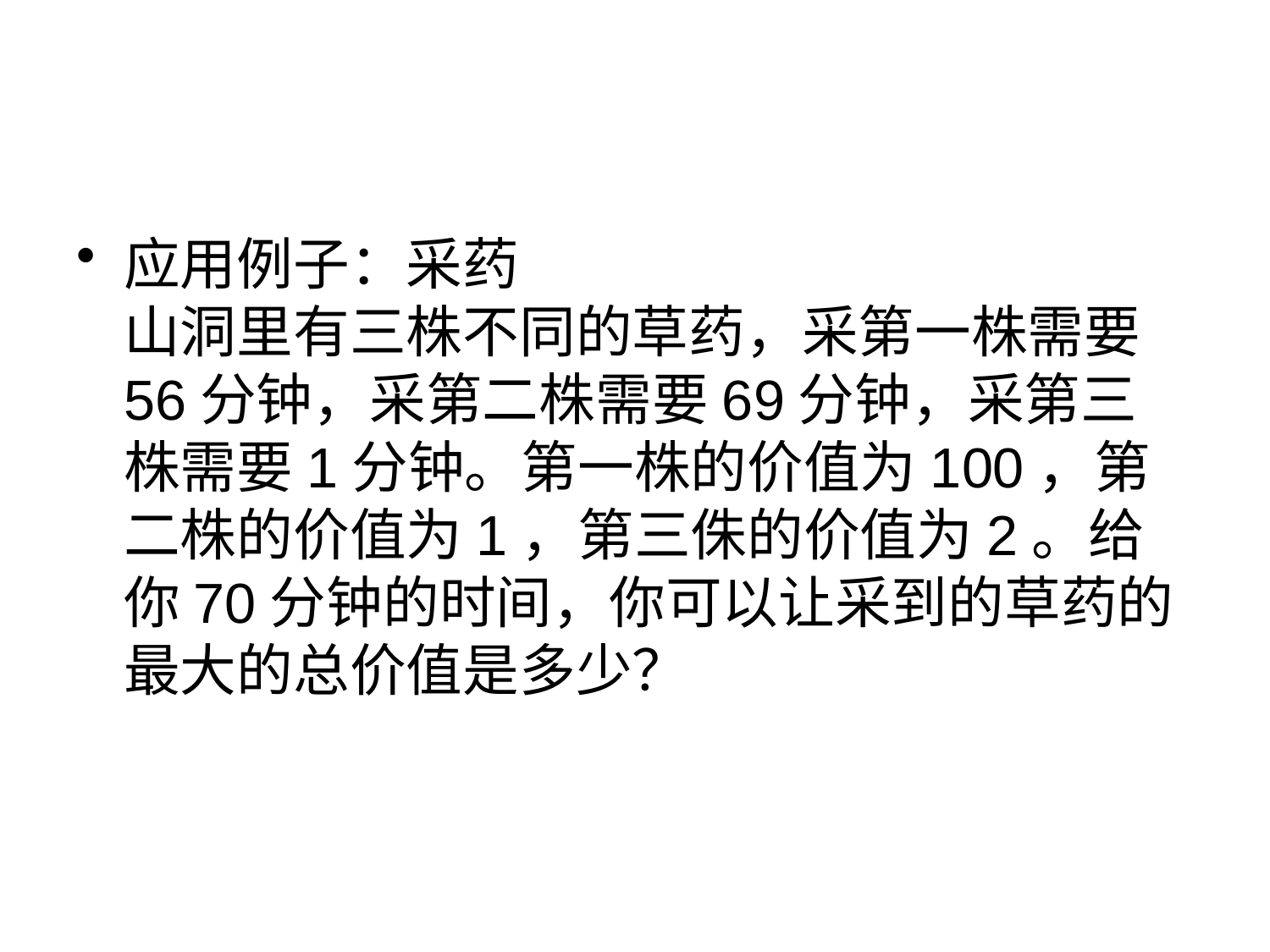

#
应用例子：采药
山洞里有三株不同的草药，采第一株需要56分钟，采第二株需要69分钟，采第三株需要1分钟。第一株的价值为100，第二株的价值为1，第三侏的价值为2。给你70分钟的时间，你可以让采到的草药的最大的总价值是多少？